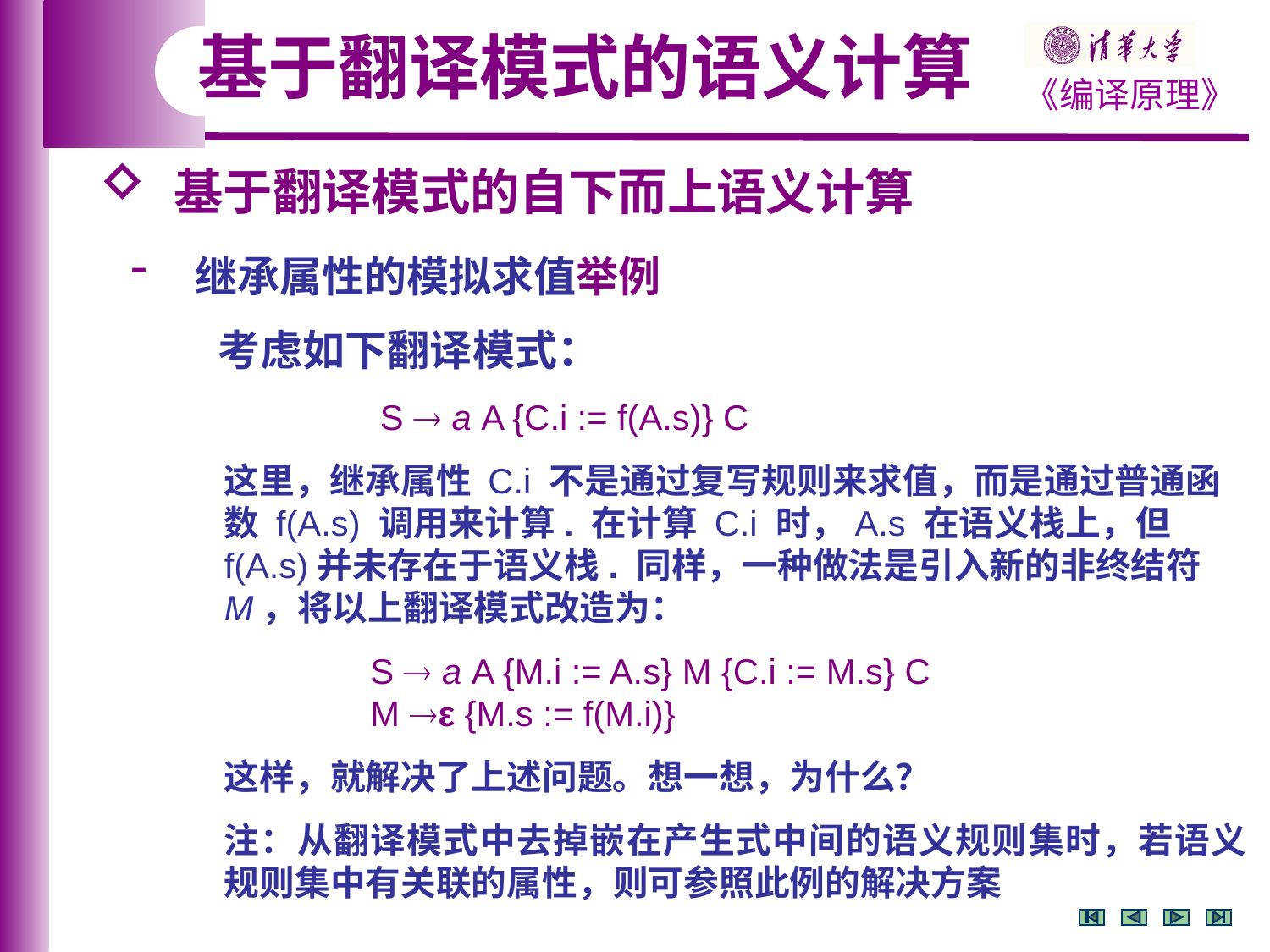

基于翻译模式的语义计算
 基于翻译模式的自下而上语义计算

  继承属性的模拟求值举例

     考虑如下翻译模式：

                S → a A {C.i := f(A.s)} C

这里，继承属性 C.i 不是通过复写规则来求值，而是通过普通函数 f(A.s) 调用来计算. 在计算 C.i 时，A.s 在语义栈上，但 f(A.s)并未存在于语义栈. 同样，一种做法是引入新的非终结符M，将以上翻译模式改造为：

               S → a A {M.i := A.s} M {C.i := M.s} C
               M →ε {M.s := f(M.i)}

这样，就解决了上述问题。想一想，为什么？

注：从翻译模式中去掉嵌在产生式中间的语义规则集时，若语义规则集中有关联的属性，则可参照此例的解决方案